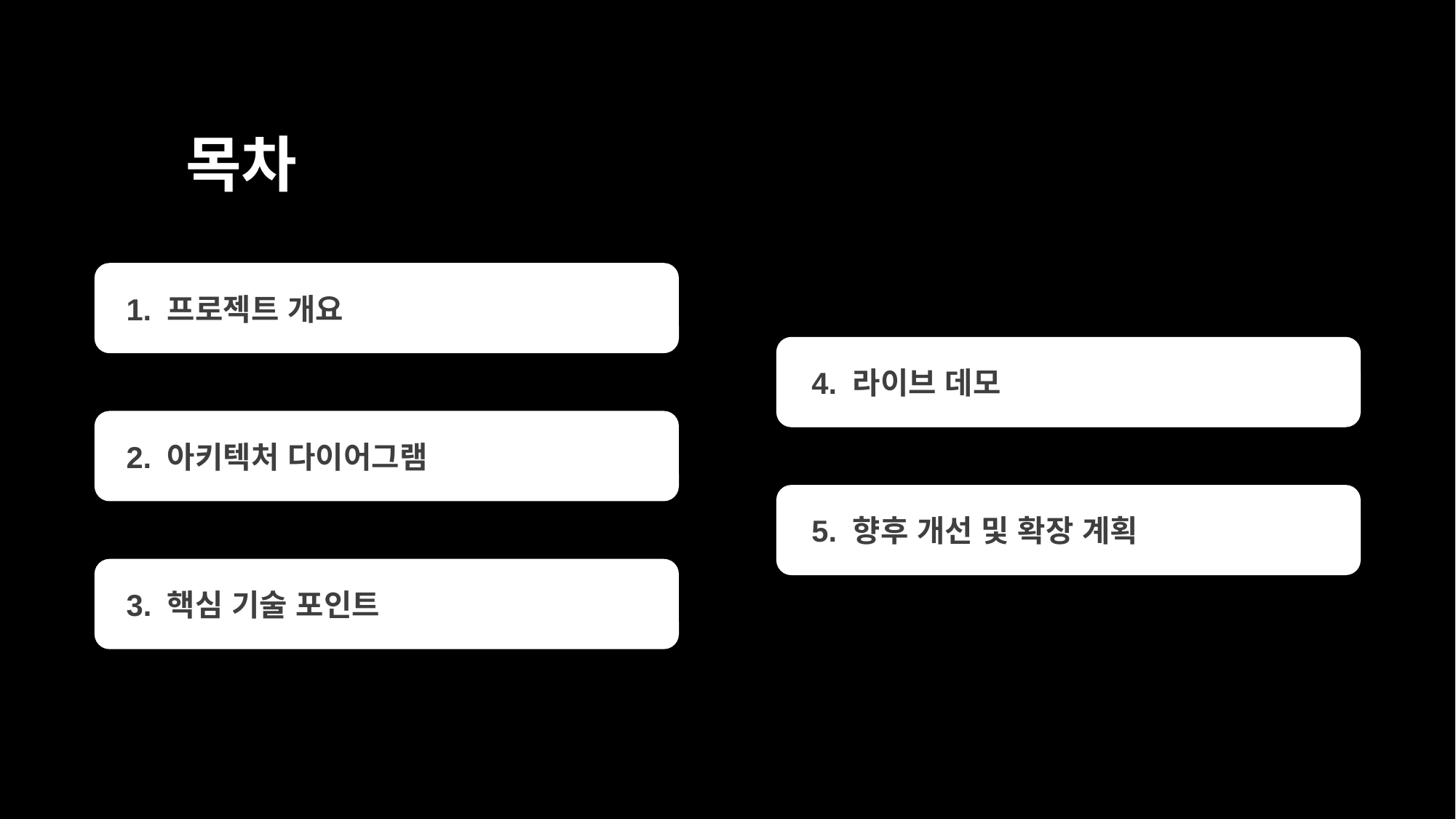

🗂️목차

1. 프로젝트 개요

4. 라이브 데모

2. 아키텍처 다이어그램

5. 향후 개선 및 확장 계획

3. 핵심 기술 포인트